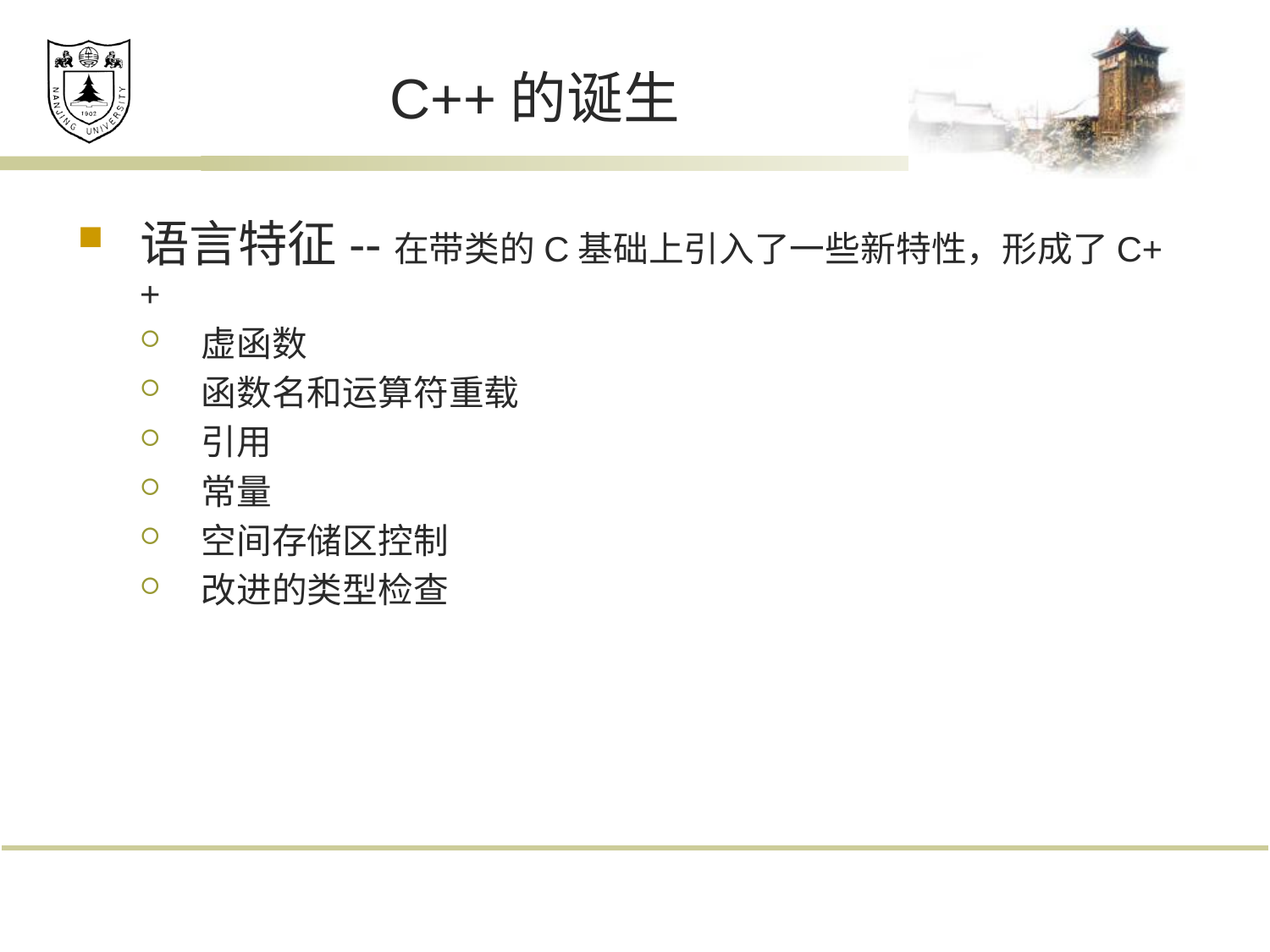

# C++的诞生
语言特征--在带类的C基础上引入了一些新特性，形成了C++
虚函数
函数名和运算符重载
引用
常量
空间存储区控制
改进的类型检查

14